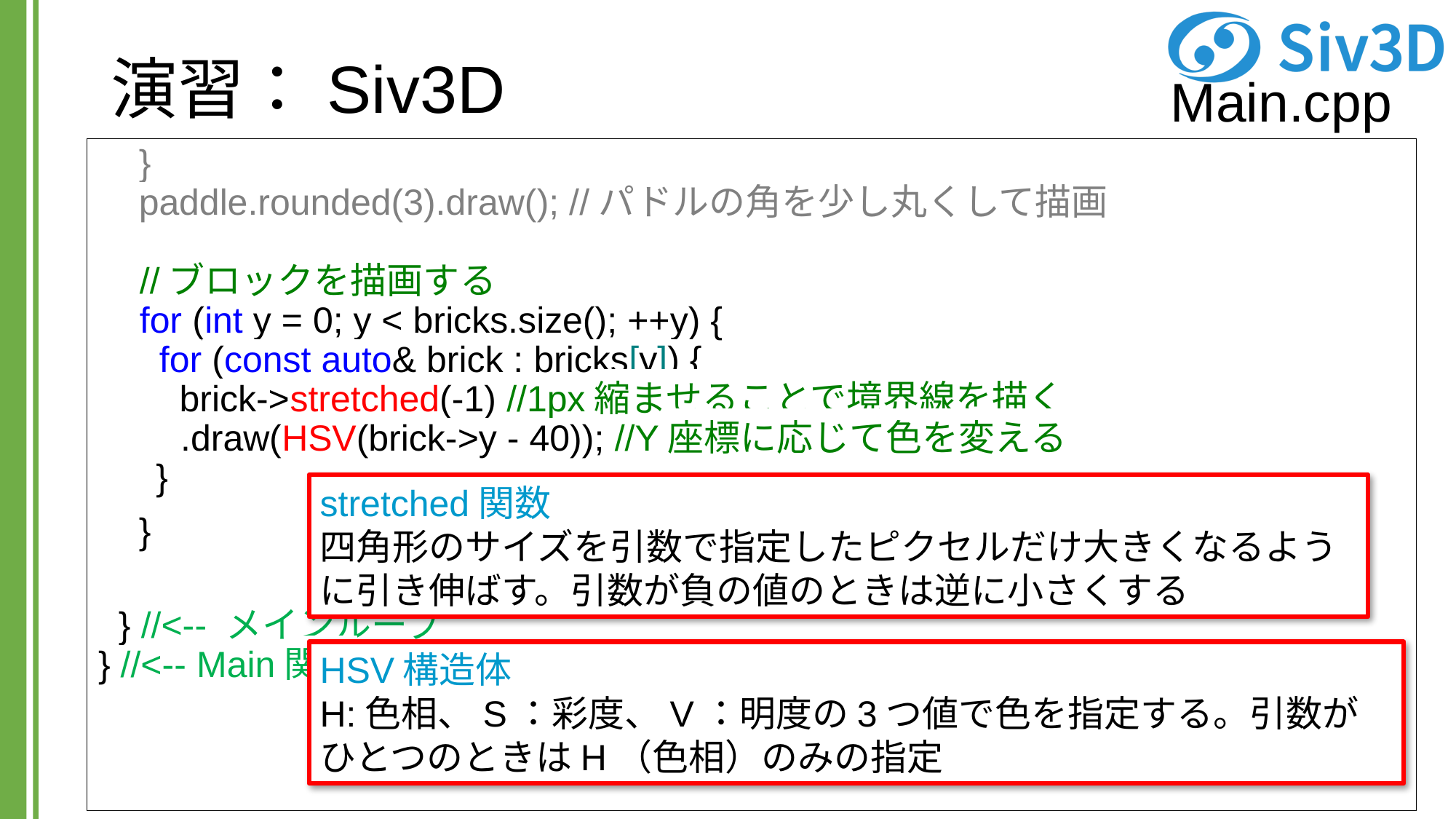

# 演習：Siv3D
Main.cpp
    }
    paddle.rounded(3).draw(); //パドルの角を少し丸くして描画
    //ブロックを描画する
    for (int y = 0; y < bricks.size(); ++y) {
      for (const auto& brick : bricks[y]) {
        brick->stretched(-1) //1px縮ませることで境界線を描く
         .draw(HSV(brick->y - 40)); //Y座標に応じて色を変える
      }
    }
  } //<-- メインループ
} //<-- Main関数
stretched関数
四角形のサイズを引数で指定したピクセルだけ大きくなるように引き伸ばす。引数が負の値のときは逆に小さくする
HSV構造体
H:色相、S：彩度、V：明度の3つ値で色を指定する。引数がひとつのときはH（色相）のみの指定